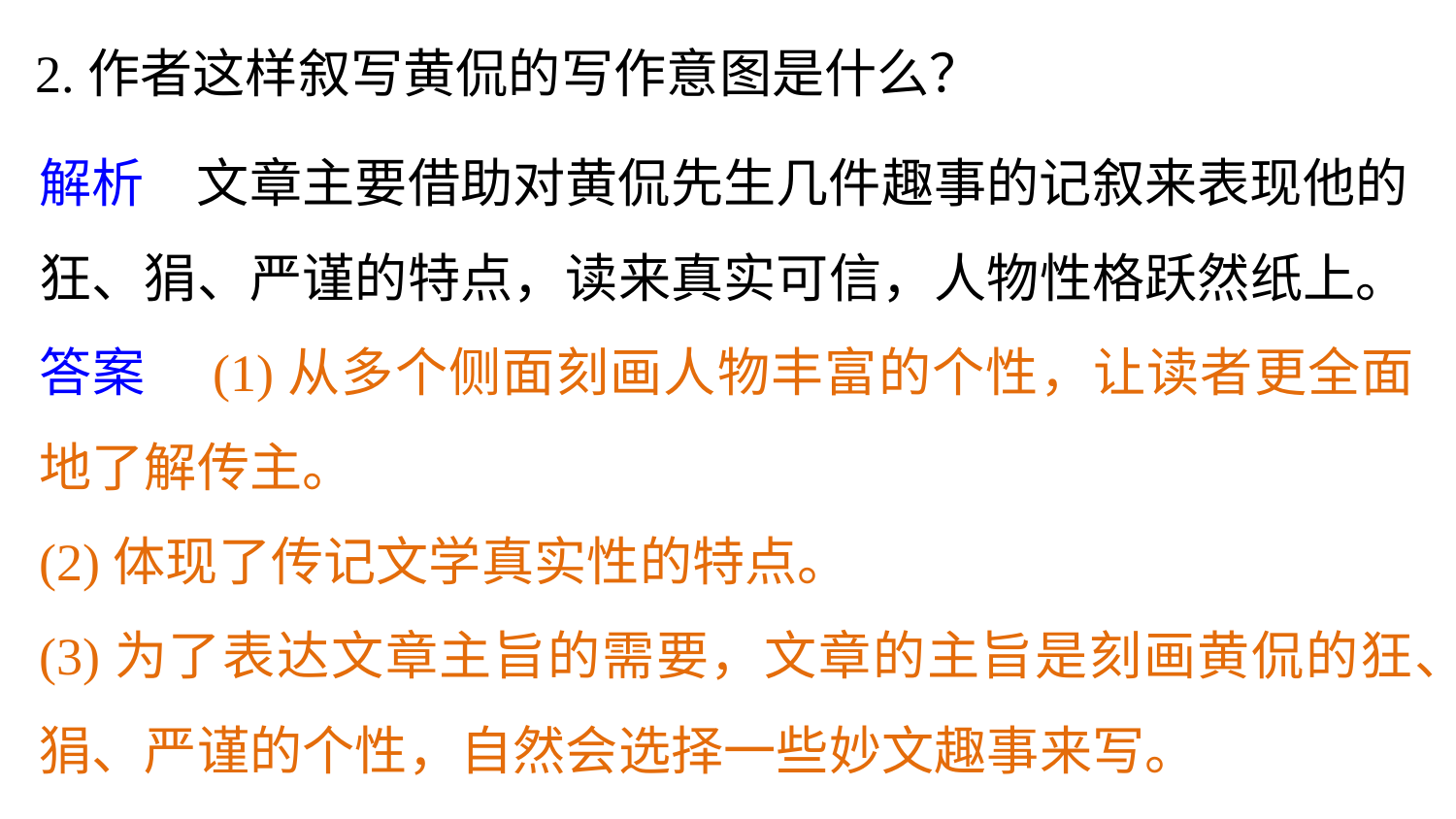

2.作者这样叙写黄侃的写作意图是什么？
解析　文章主要借助对黄侃先生几件趣事的记叙来表现他的狂、狷、严谨的特点，读来真实可信，人物性格跃然纸上。
答案　(1)从多个侧面刻画人物丰富的个性，让读者更全面地了解传主。
(2)体现了传记文学真实性的特点。
(3)为了表达文章主旨的需要，文章的主旨是刻画黄侃的狂、狷、严谨的个性，自然会选择一些妙文趣事来写。